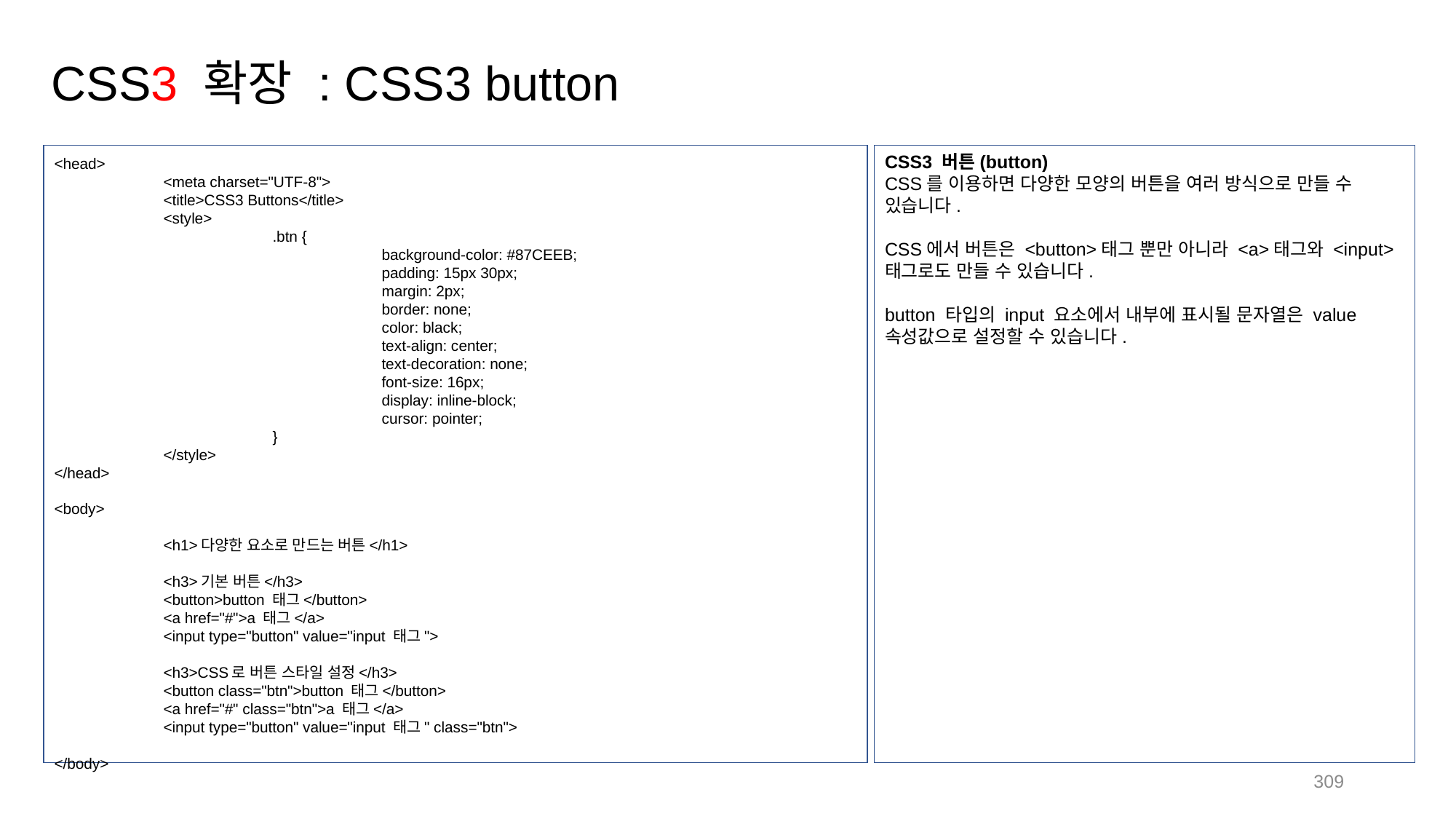

# CSS3 확장 : CSS3 button

<head>
	<meta charset="UTF-8">
	<title>CSS3 Buttons</title>
	<style>
		.btn {
			background-color: #87CEEB;
			padding: 15px 30px;
			margin: 2px;
			border: none;
			color: black;
			text-align: center;
			text-decoration: none;
			font-size: 16px;
			display: inline-block;
			cursor: pointer;
		}
	</style>
</head>

<body>

	<h1>다양한 요소로 만드는 버튼</h1>

	<h3>기본 버튼</h3>
	<button>button 태그</button>
	<a href="#">a 태그</a>
	<input type="button" value="input 태그">

	<h3>CSS로 버튼 스타일 설정</h3>
	<button class="btn">button 태그</button>
	<a href="#" class="btn">a 태그</a>
	<input type="button" value="input 태그" class="btn">

</body>
CSS3 버튼(button)
CSS를 이용하면 다양한 모양의 버튼을 여러 방식으로 만들 수 있습니다.

CSS에서 버튼은 <button>태그 뿐만 아니라 <a>태그와 <input>태그로도 만들 수 있습니다.

button 타입의 input 요소에서 내부에 표시될 문자열은 value 속성값으로 설정할 수 있습니다.
309